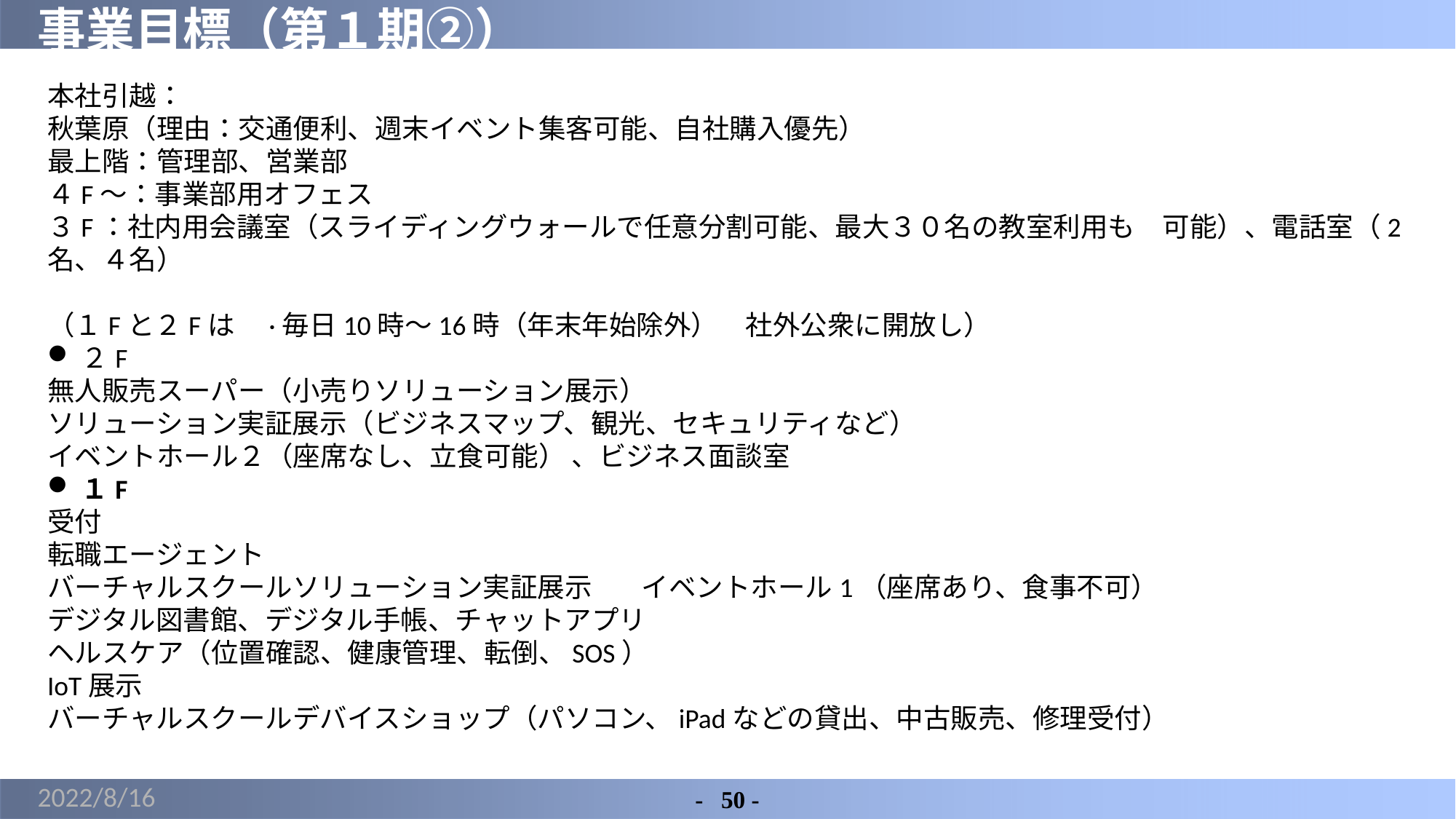

# 事業目標（第１期②）
本社引越：
秋葉原（理由：交通便利、週末イベント集客可能、自社購入優先）
最上階：管理部、営業部
４F～：事業部用オフェス
３F：社内用会議室（スライディングウォールで任意分割可能、最大３０名の教室利用も　可能）、電話室（2名、４名）

（１Fと２Fは　·毎日10時～16時（年末年始除外）　社外公衆に開放し）
２F
無人販売スーパー（小売りソリューション展示）
ソリューション実証展示（ビジネスマップ、観光、セキュリティなど）
イベントホール２（座席なし、立食可能） 、ビジネス面談室
１F
受付
転職エージェント
バーチャルスクールソリューション実証展示        イベントホール1（座席あり、食事不可）
デジタル図書館、デジタル手帳、チャットアプリ
ヘルスケア（位置確認、健康管理、転倒、SOS）
IoT展示
バーチャルスクールデバイスショップ（パソコン、iPadなどの貸出、中古販売、修理受付）

2022/8/16
-	50 -